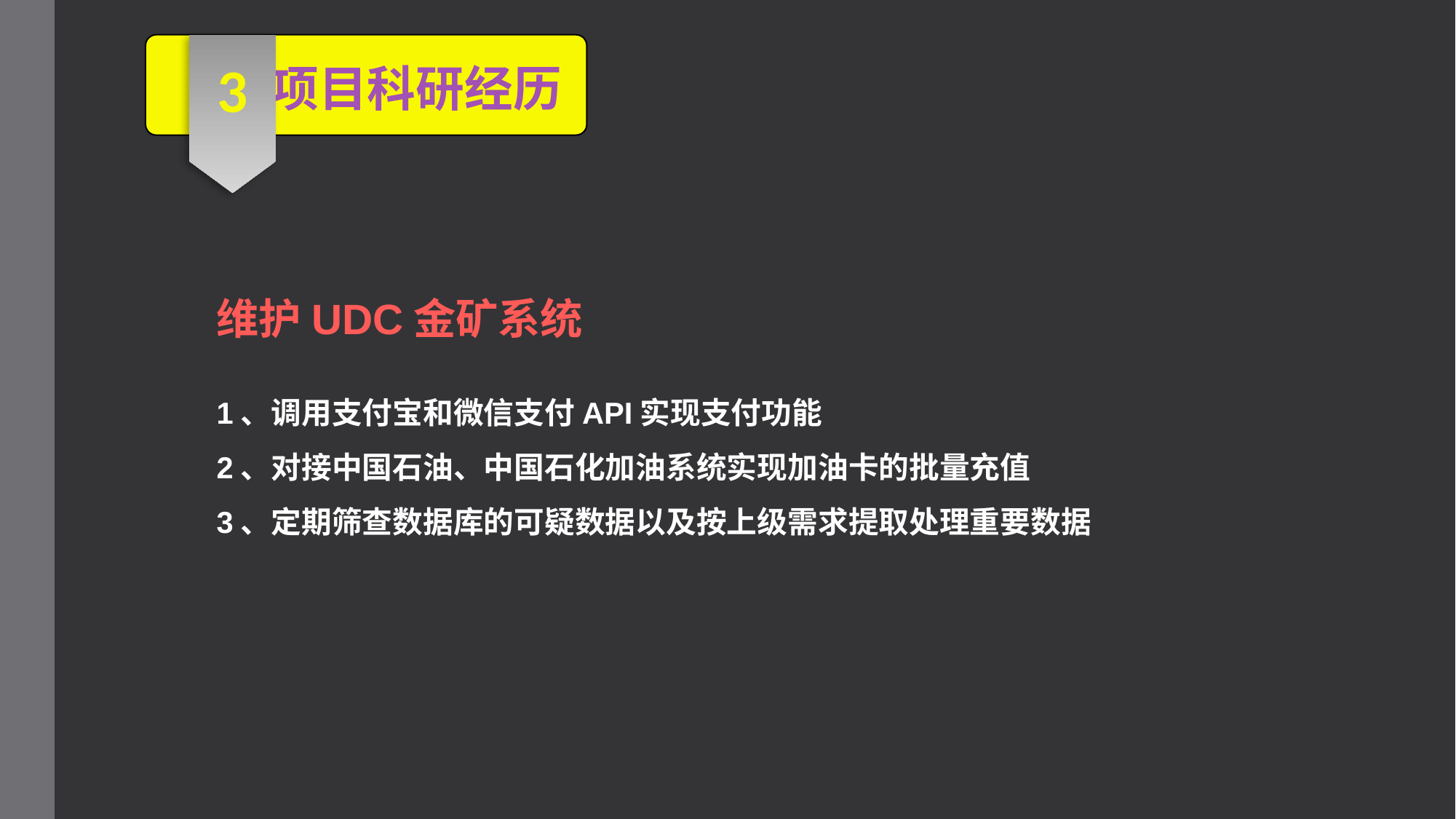

项目科研经历
3

维护UDC金矿系统

1、调用支付宝和微信支付API实现支付功能
2、对接中国石油、中国石化加油系统实现加油卡的批量充值
3、定期筛查数据库的可疑数据以及按上级需求提取处理重要数据